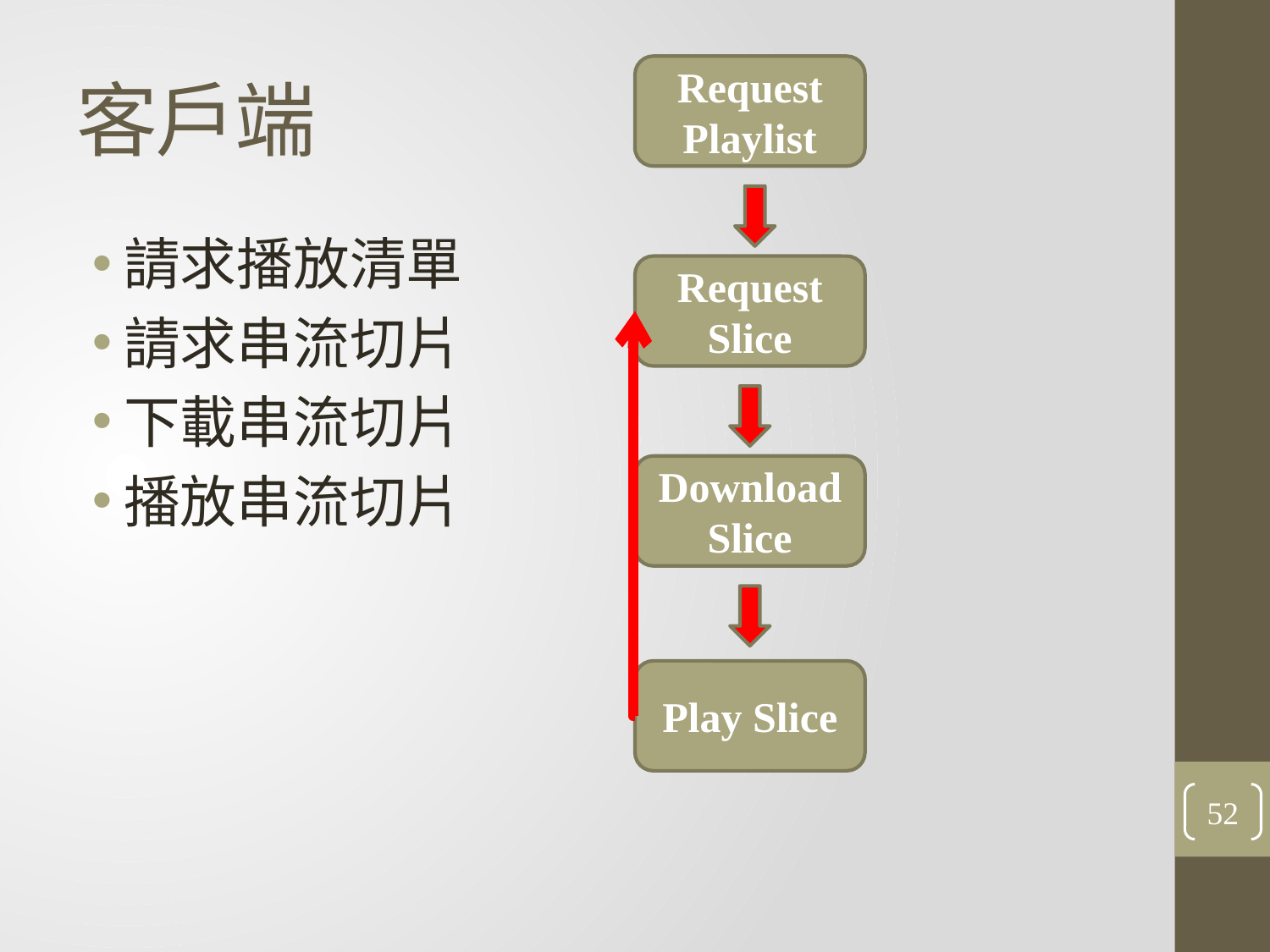

# 客戶端
Request Playlist

請求播放清單
請求串流切片
下載串流切片
播放串流切片
Request Slice

Download Slice

Play Slice
52